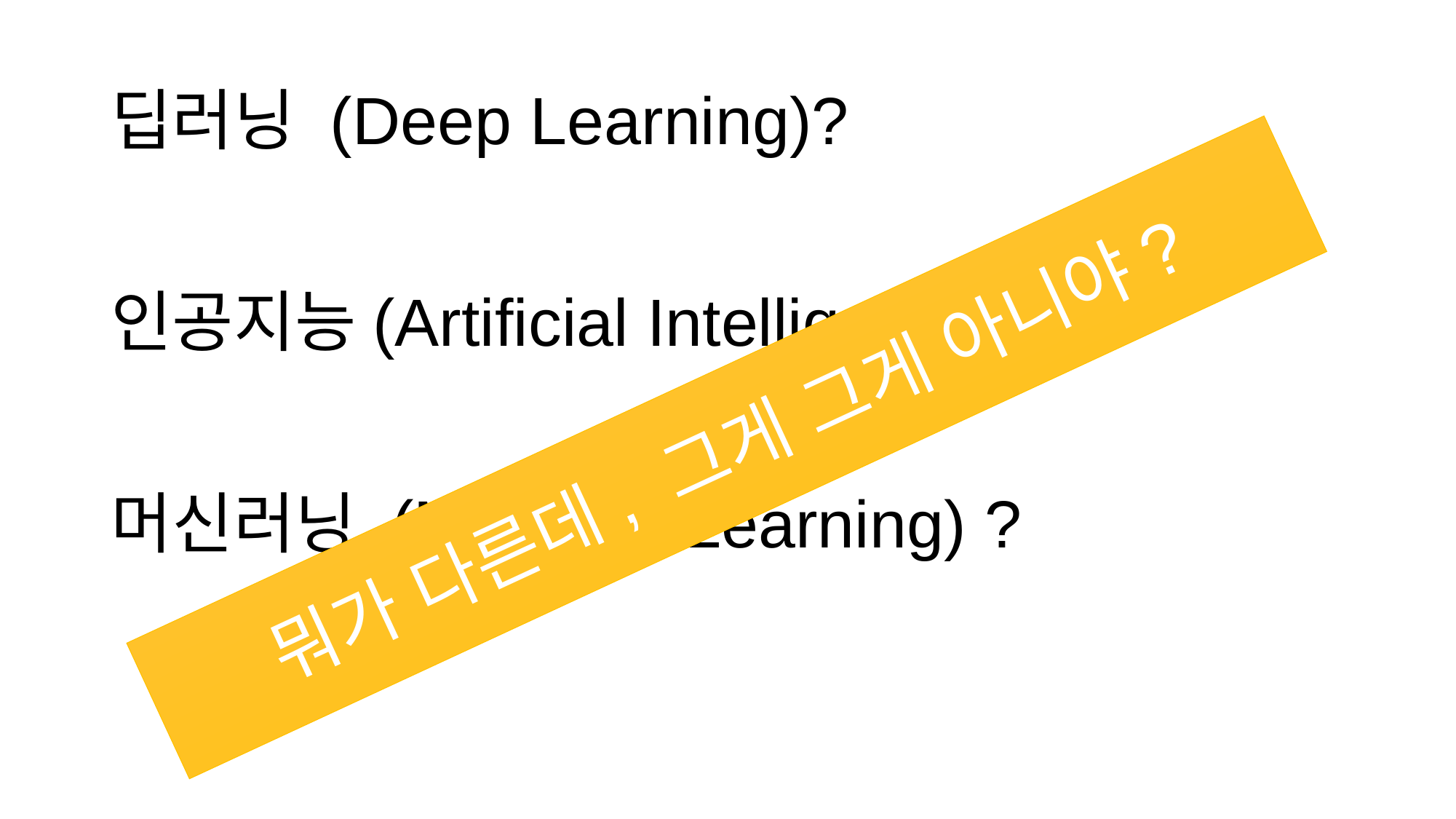

# 딥러닝 (Deep Learning)?
인공지능(Artificial Intelligence) ?
뭐가 다른데, 그게 그게 아니야?
머신러닝 (Machine Learning) ?